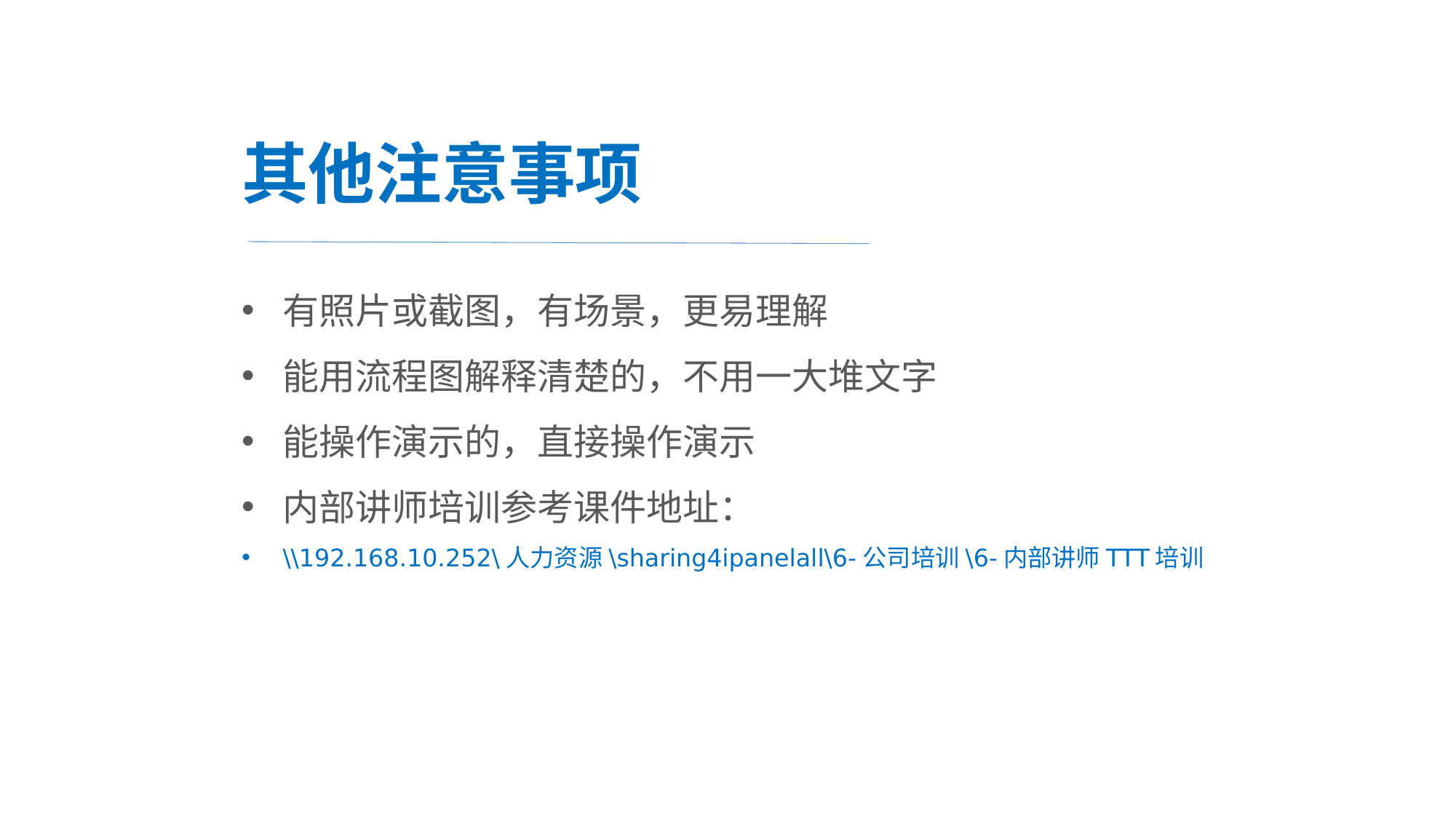

其他注意事项
有照片或截图，有场景，更易理解
能用流程图解释清楚的，不用一大堆文字
能操作演示的，直接操作演示
内部讲师培训参考课件地址：
\\192.168.10.252\人力资源\sharing4ipanelall\6-公司培训\6-内部讲师TTT培训